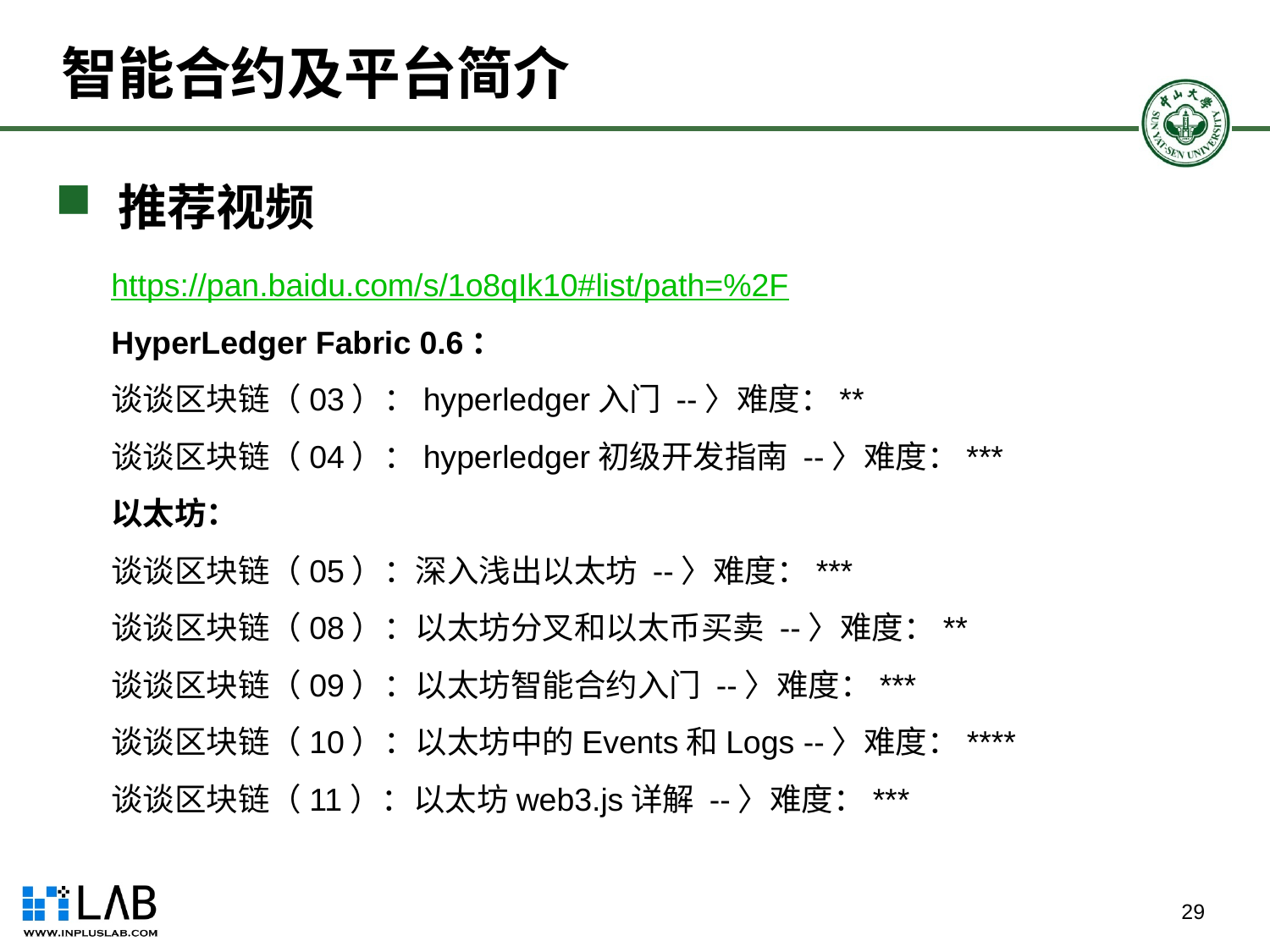

# 智能合约及平台简介
 推荐视频
https://pan.baidu.com/s/1o8qIk10#list/path=%2F
HyperLedger Fabric 0.6：
谈谈区块链（03）：hyperledger入门 --〉难度：**
谈谈区块链（04）：hyperledger初级开发指南 --〉难度：***
以太坊：
谈谈区块链（05）：深入浅出以太坊 --〉难度：***
谈谈区块链（08）：以太坊分叉和以太币买卖 --〉难度：**
谈谈区块链（09）：以太坊智能合约入门 --〉难度：***
谈谈区块链（10）：以太坊中的Events和Logs --〉难度：****
谈谈区块链（11）：以太坊web3.js详解 --〉难度：***